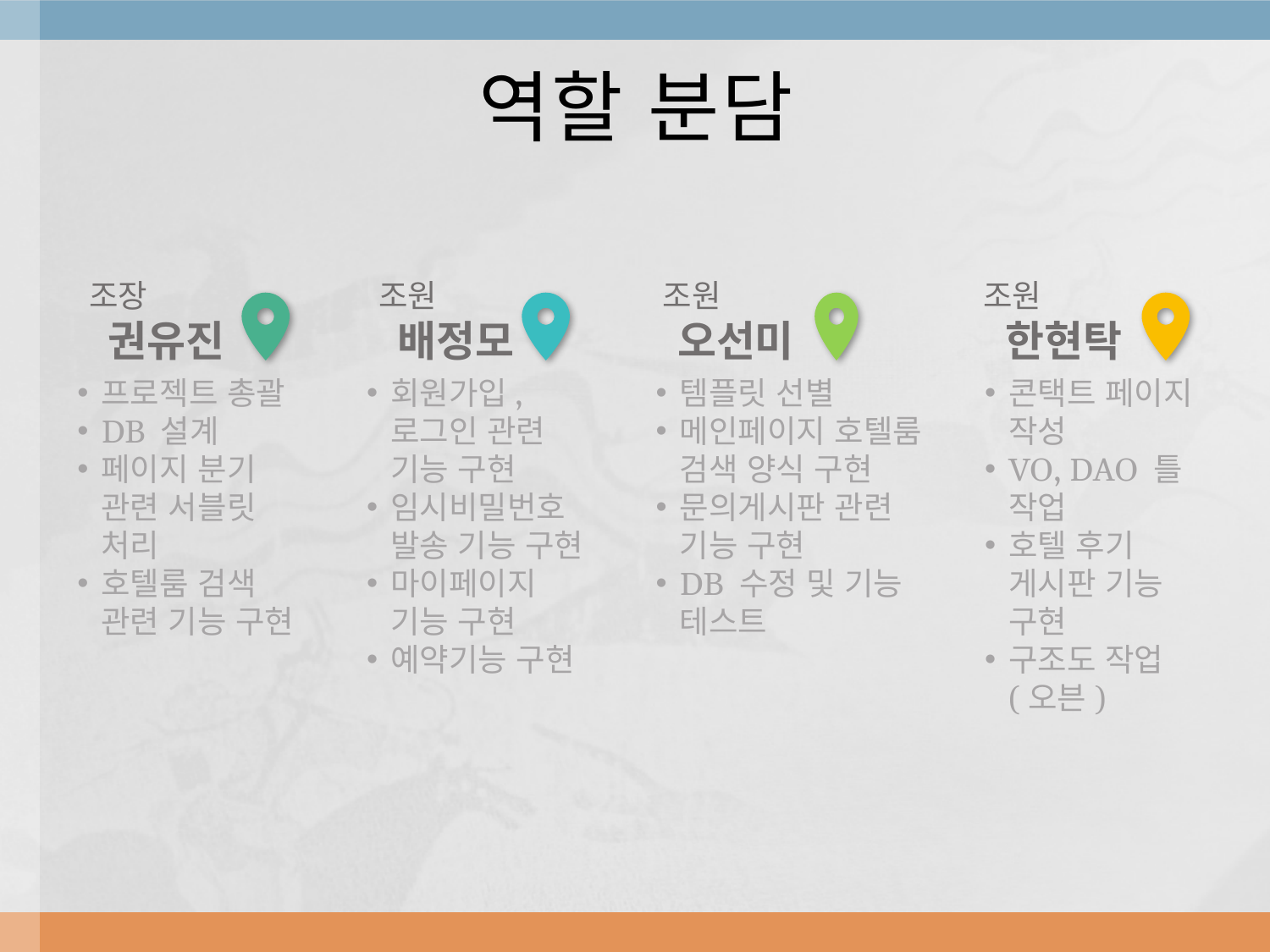

# 역할 분담
조장

권유진
프로젝트 총괄
DB 설계
페이지 분기 관련 서블릿 처리
호텔룸 검색 관련 기능 구현

조원

배정모
회원가입, 로그인 관련 기능 구현
임시비밀번호 발송 기능 구현
마이페이지 기능 구현
예약기능 구현

조원

오선미
템플릿 선별
메인페이지 호텔룸 검색 양식 구현
문의게시판 관련 기능 구현
DB 수정 및 기능 테스트

조원

한현탁
콘택트 페이지 작성
VO, DAO 틀 작업
호텔 후기 게시판 기능 구현
구조도 작업(오븐)